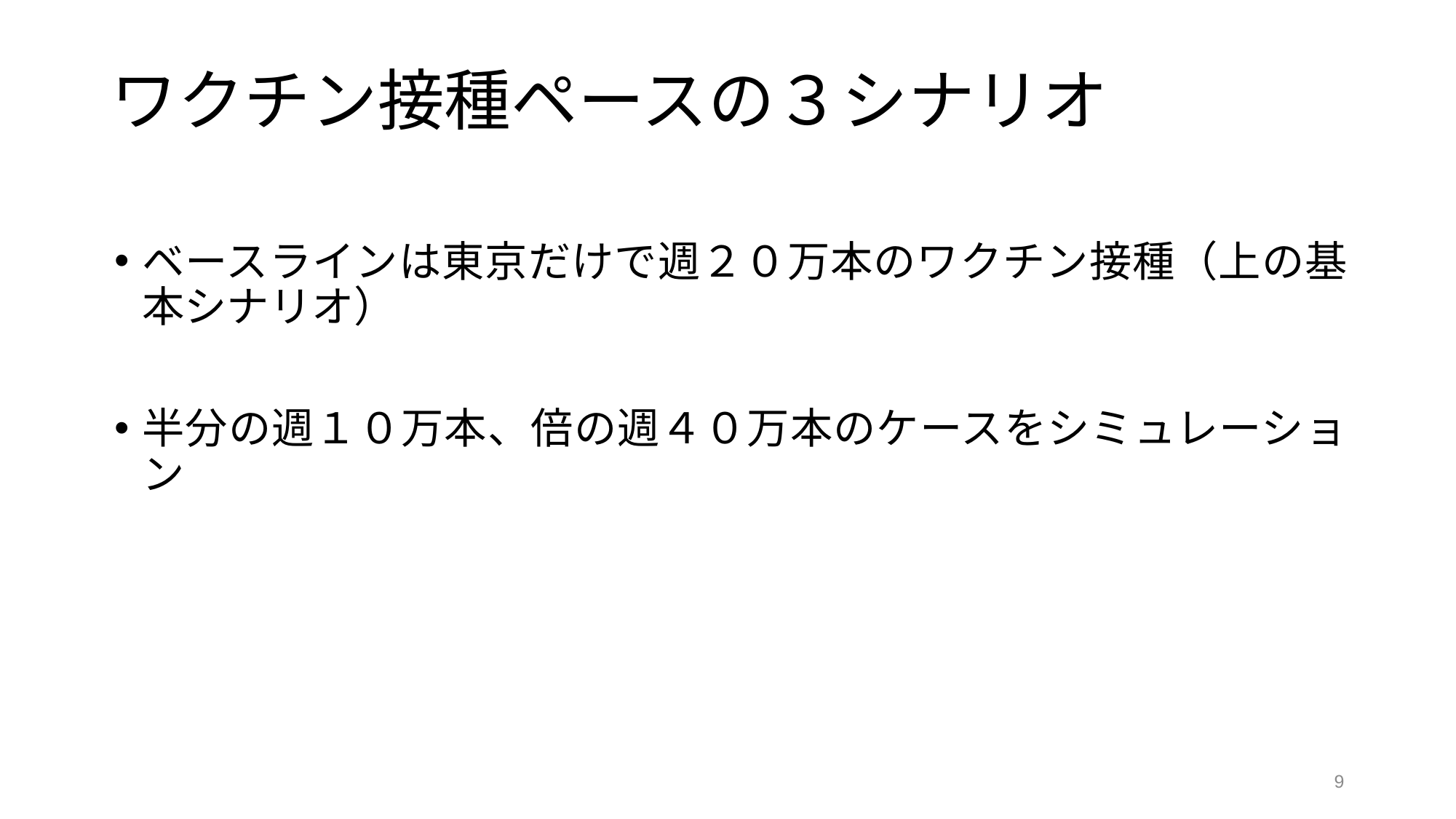

# ワクチン接種ペースの３シナリオ

ベースラインは東京だけで週２０万本のワクチン接種（上の基本シナリオ）

半分の週１０万本、倍の週４０万本のケースをシミュレーション

9